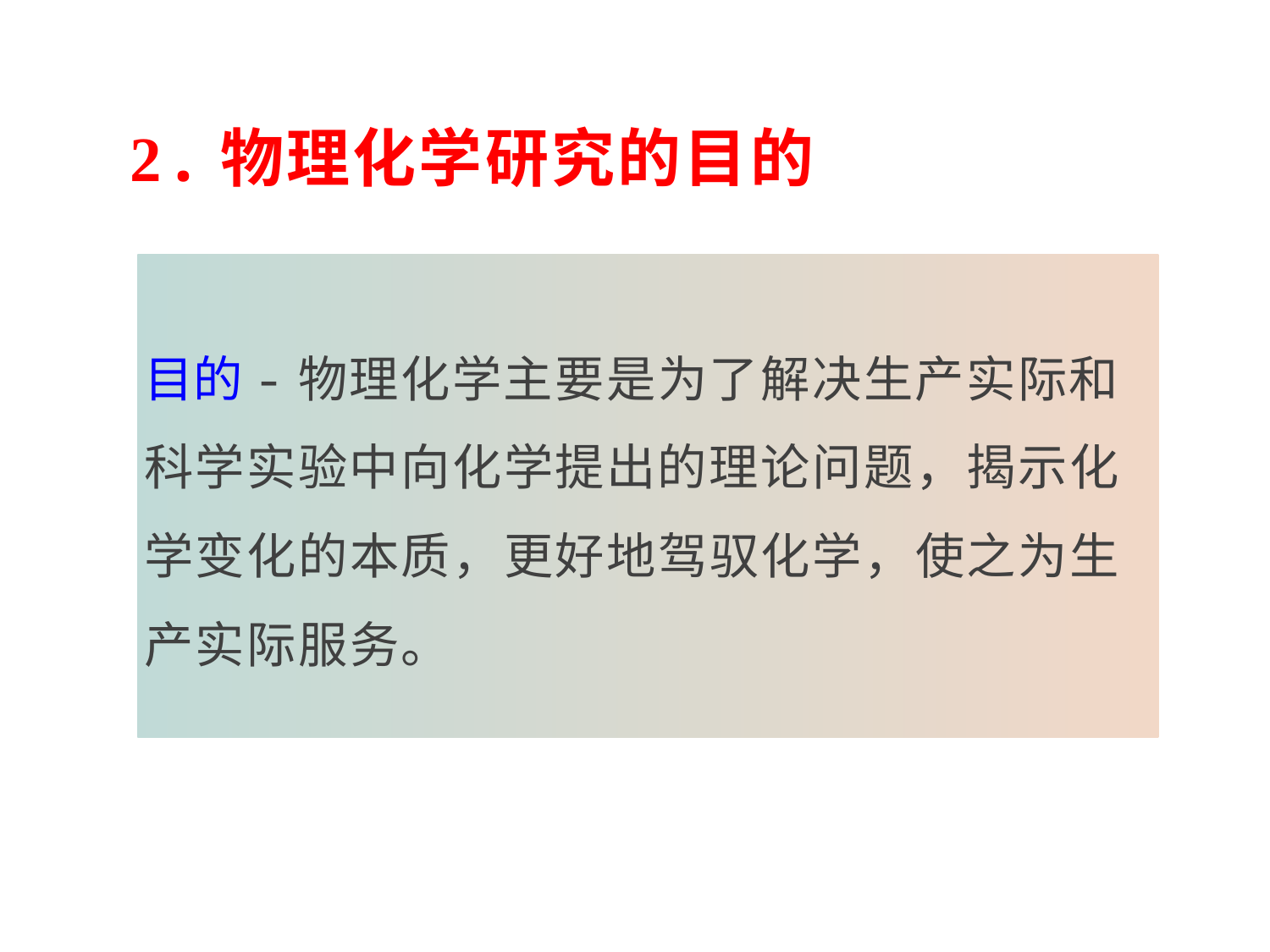

2.物理化学研究的目的
目的-物理化学主要是为了解决生产实际和科学实验中向化学提出的理论问题，揭示化学变化的本质，更好地驾驭化学，使之为生产实际服务。